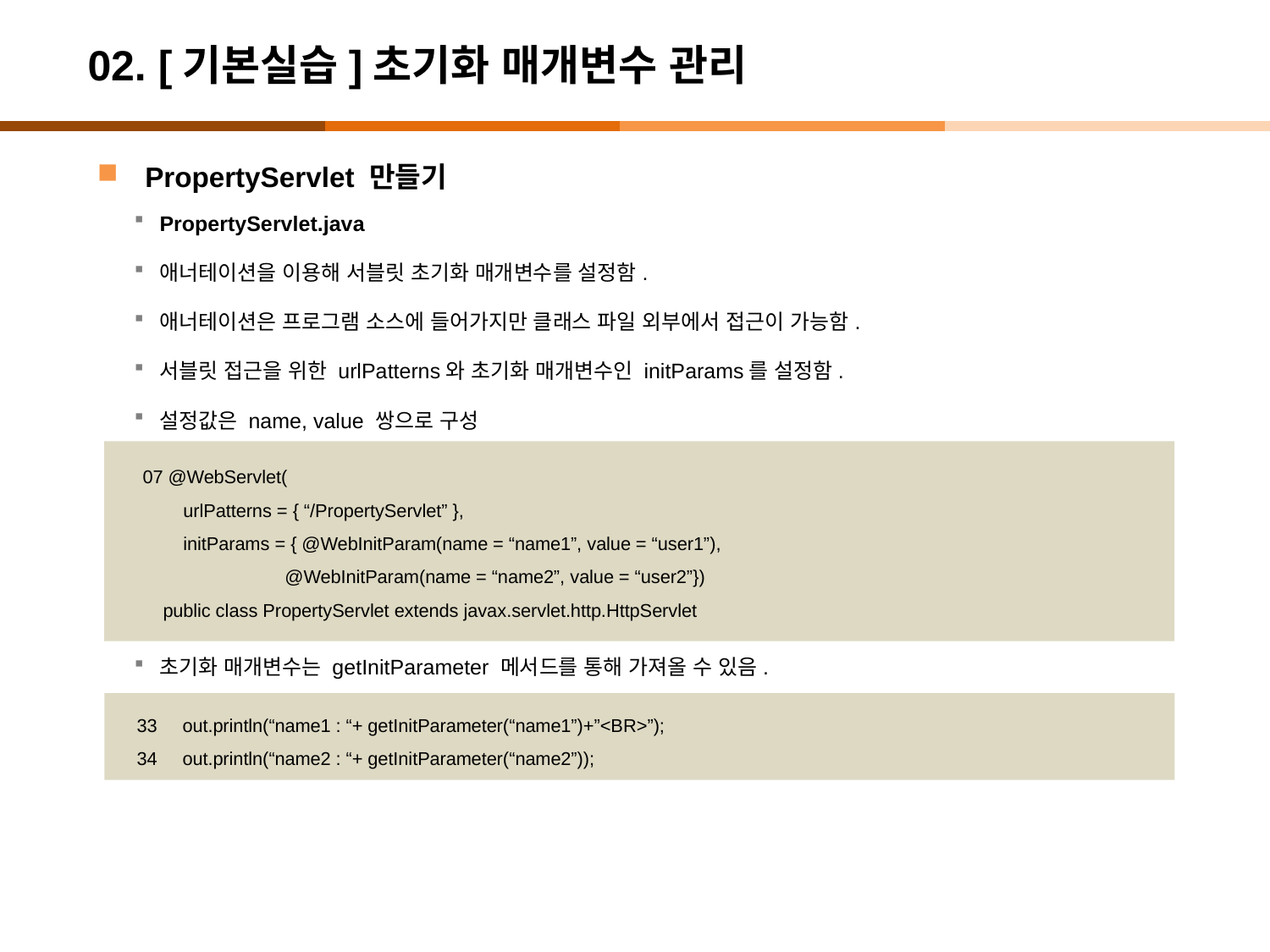

# 02. [기본실습]초기화 매개변수 관리
PropertyServlet 만들기
PropertyServlet.java
애너테이션을 이용해 서블릿 초기화 매개변수를 설정함.
애너테이션은 프로그램 소스에 들어가지만 클래스 파일 외부에서 접근이 가능함.
서블릿 접근을 위한 urlPatterns와 초기화 매개변수인 initParams를 설정함.
설정값은 name, value 쌍으로 구성

초기화 매개변수는 getInitParameter 메서드를 통해 가져올 수 있음.

07 @WebServlet(
        urlPatterns = { “/PropertyServlet” },
        initParams = { @WebInitParam(name = “name1”, value = “user1”),
                            @WebInitParam(name = “name2”, value = “user2”})
    public class PropertyServlet extends javax.servlet.http.HttpServlet

33     out.println(“name1 : “+ getInitParameter(“name1”)+”<BR>”);
34     out.println(“name2 : “+ getInitParameter(“name2”));